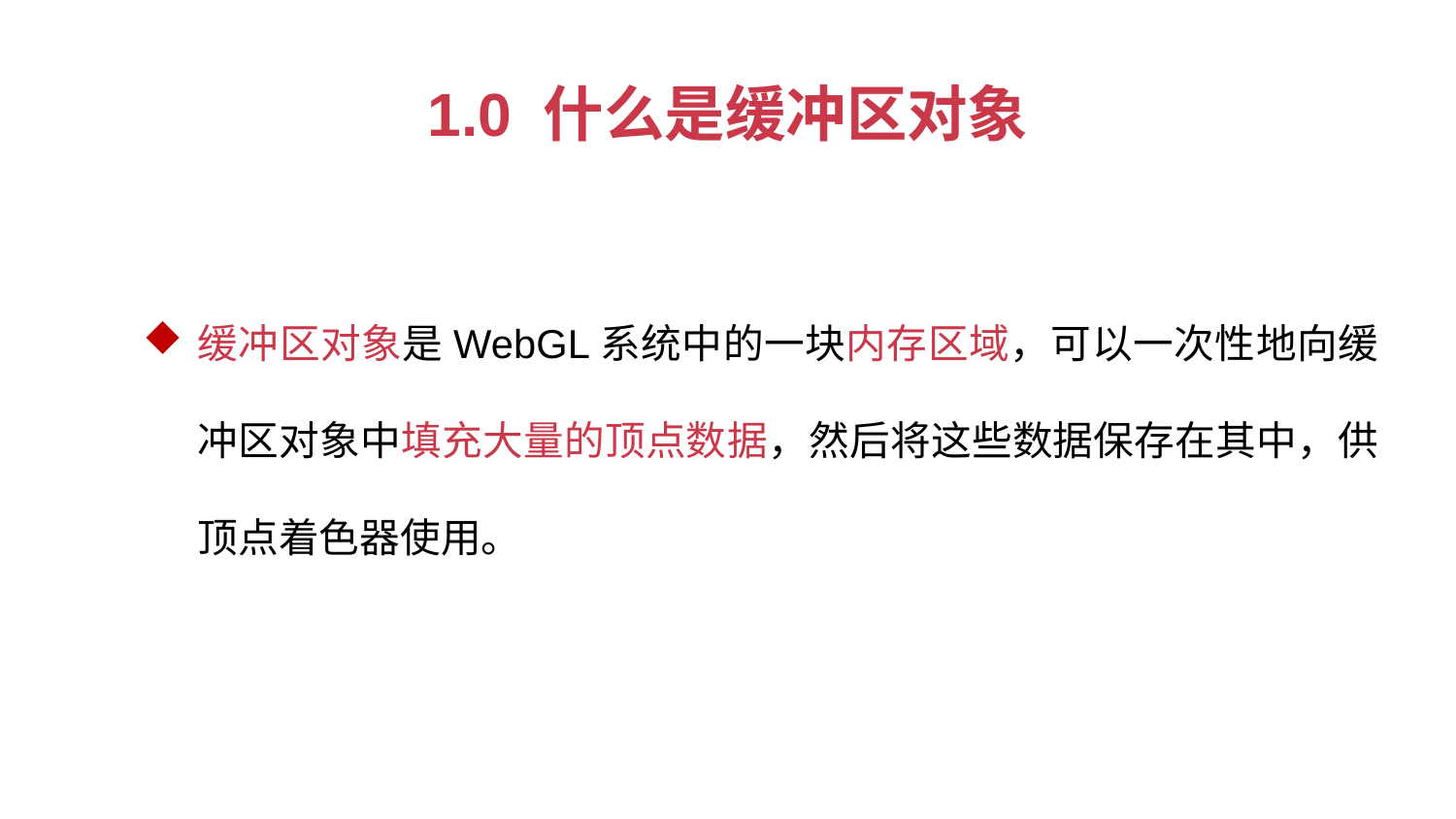

1.0 什么是缓冲区对象
缓冲区对象是WebGL系统中的一块内存区域，可以一次性地向缓冲区对象中填充大量的顶点数据，然后将这些数据保存在其中，供顶点着色器使用。